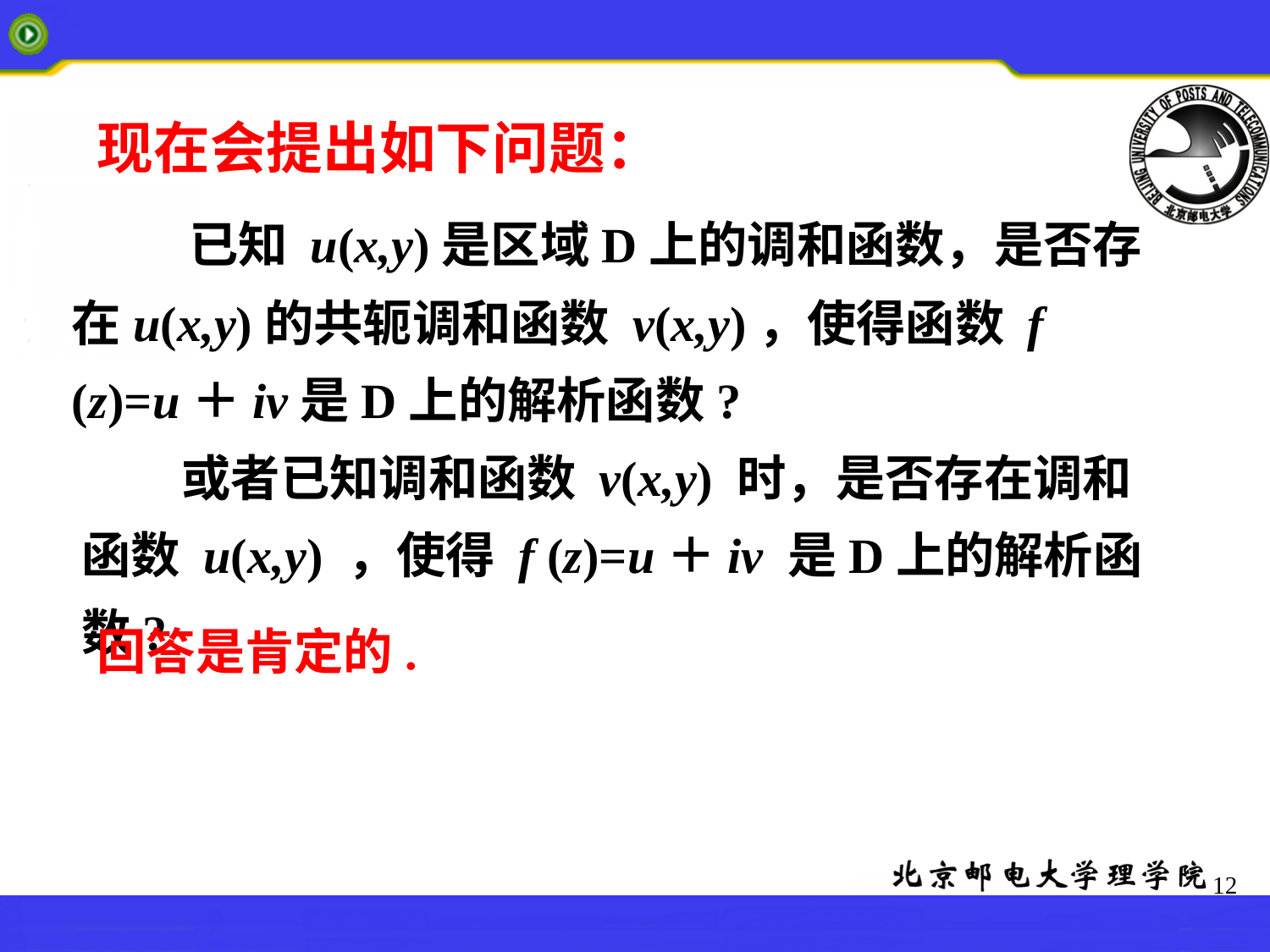

现在会提出如下问题：
        已知 u(x,y)是区域D上的调和函数，是否存在u(x,y)的共轭调和函数 v(x,y)，使得函数 f (z)=u＋iv是D上的解析函数?
        或者已知调和函数 v(x,y) 时，是否存在调和函数 u(x,y) ，使得 f (z)=u＋iv 是D上的解析函数?
回答是肯定的.
12